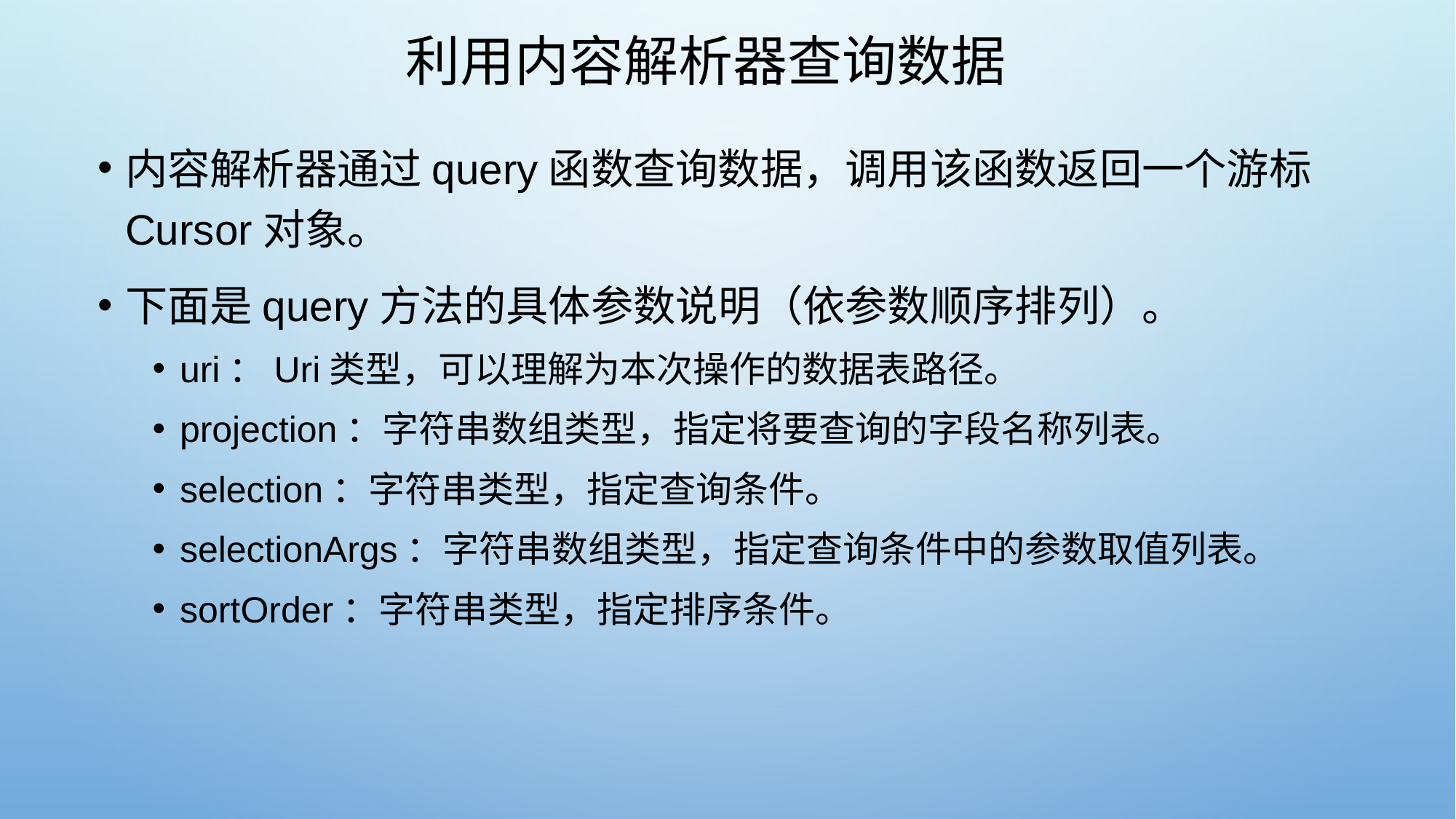

# 利用内容解析器查询数据
内容解析器通过query函数查询数据，调用该函数返回一个游标Cursor对象。
下面是query方法的具体参数说明（依参数顺序排列）。
uri：Uri类型，可以理解为本次操作的数据表路径。
projection：字符串数组类型，指定将要查询的字段名称列表。
selection：字符串类型，指定查询条件。
selectionArgs：字符串数组类型，指定查询条件中的参数取值列表。
sortOrder：字符串类型，指定排序条件。